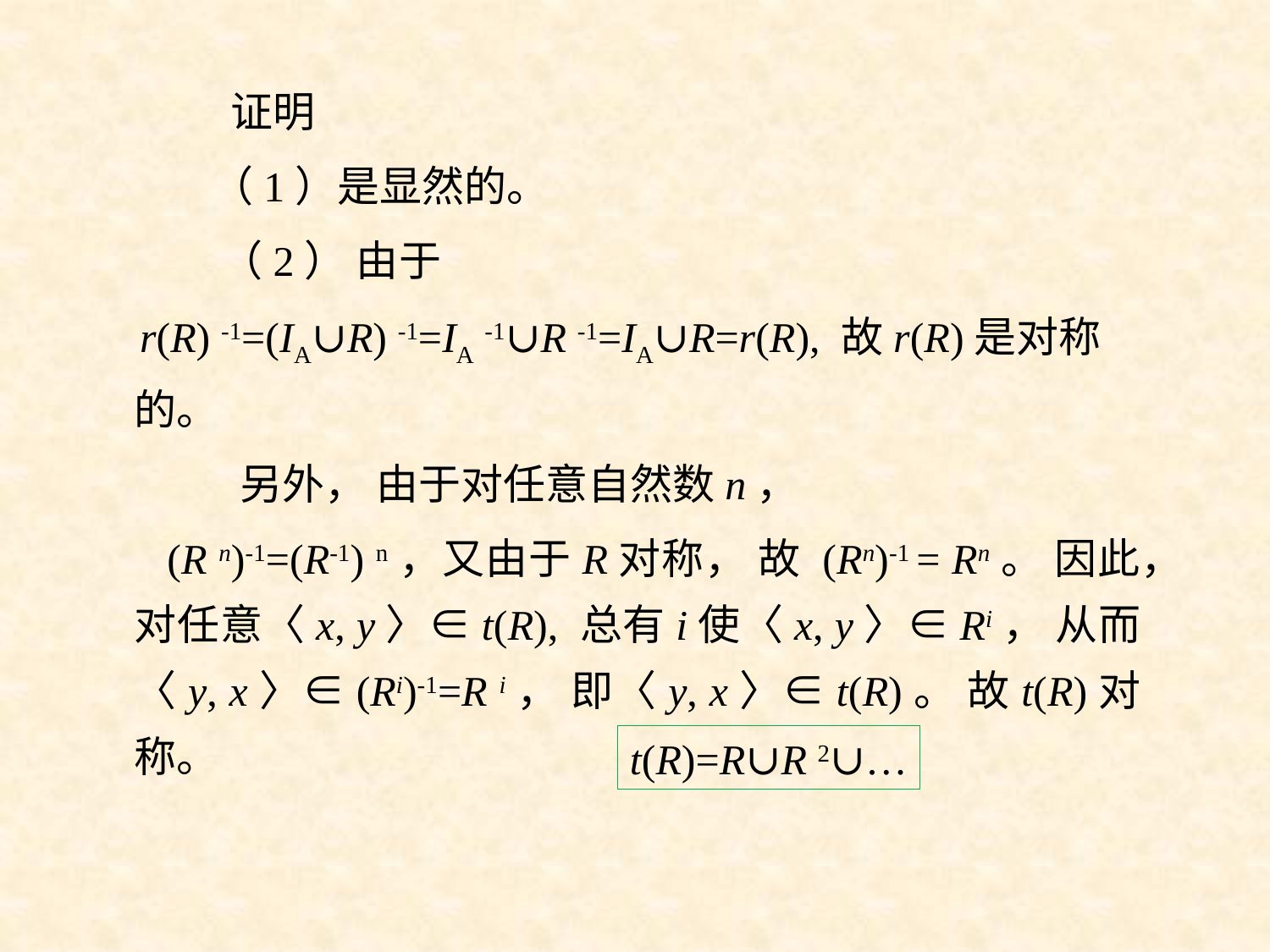

证明
            （1）是显然的。
             （2） 由于
     r(R) -1=(IA∪R) -1=IA -1∪R -1=IA∪R=r(R), 故r(R)是对称的。
               另外， 由于对任意自然数n，
       (R n)-1=(R-1) n，又由于R对称， 故 (Rn)-1 = Rn。 因此，对任意〈x, y〉∈t(R), 总有i使〈x, y〉∈Ri， 从而〈y, x〉∈(Ri)-1=R i， 即〈y, x〉∈t(R)。 故t(R)对称。
t(R)=R∪R 2∪…